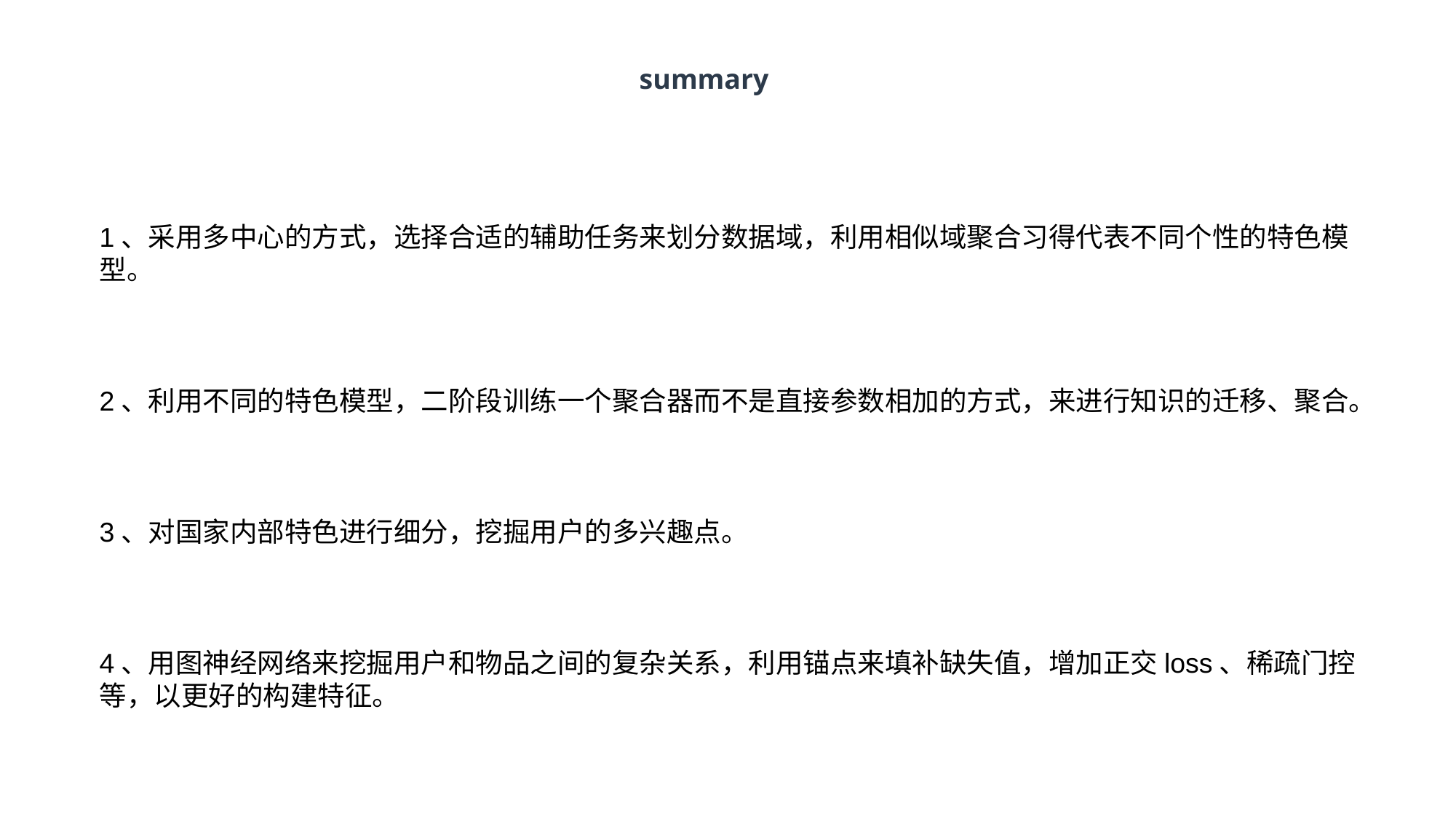

summary
1、采用多中心的方式，选择合适的辅助任务来划分数据域，利用相似域聚合习得代表不同个性的特色模型。

2、利用不同的特色模型，二阶段训练一个聚合器而不是直接参数相加的方式，来进行知识的迁移、聚合。

3、对国家内部特色进行细分，挖掘用户的多兴趣点。

4、用图神经网络来挖掘用户和物品之间的复杂关系，利用锚点来填补缺失值，增加正交loss、稀疏门控等，以更好的构建特征。